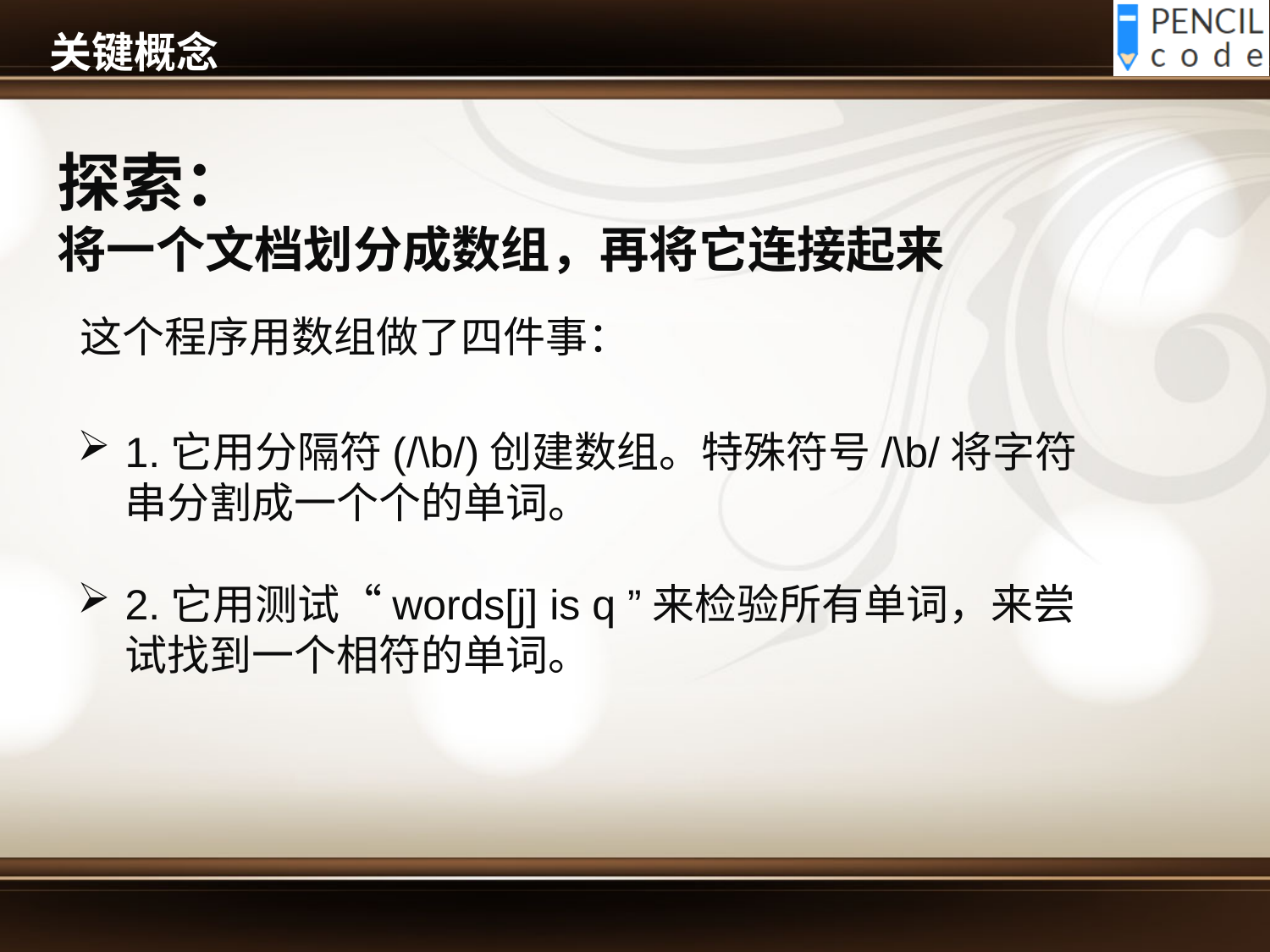

# 关键概念
探索：
将一个文档划分成数组，再将它连接起来
这个程序用数组做了四件事：
1.它用分隔符(/\b/)创建数组。特殊符号/\b/将字符串分割成一个个的单词。

2.它用测试“words[j] is q ”来检验所有单词，来尝试找到一个相符的单词。